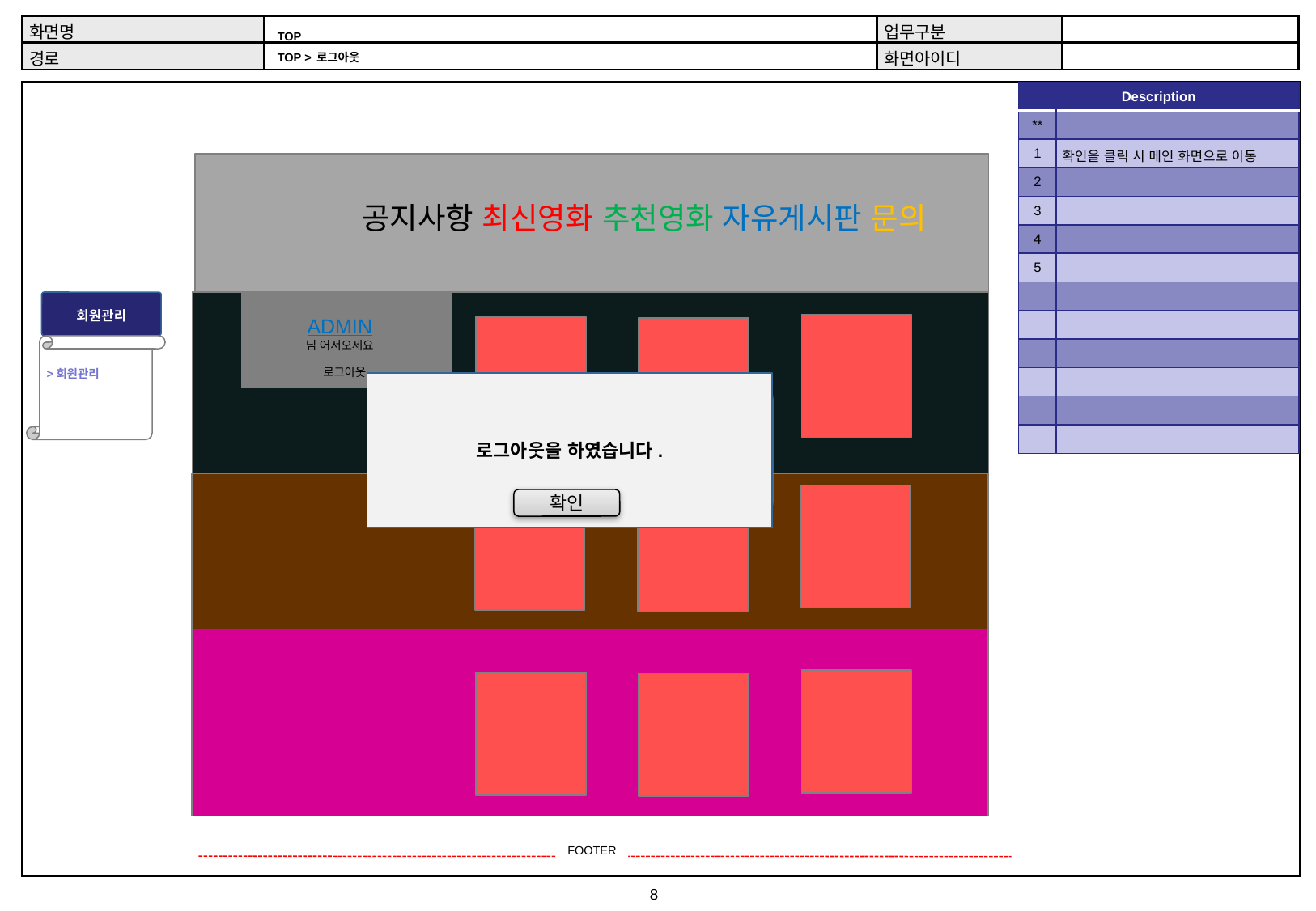

#
TOP
TOP > 로그아웃
| Description |  |
| --- | --- |
| \*\* |  |
| 1 | 확인을 클릭 시 메인 화면으로 이동 |
| 2 |  |
| 3 |  |
| 4 |  |
| 5 |  |
|  |  |
|  |  |
|  |  |
|  |  |
|  |  |
|  |  |

공지사항 최신영화 추천영화 자유게시판 문의

회원관리

ADMIN
님 어서오세요

>회원관리
로그아웃
로그아웃을 하였습니다.

LOGIN

ID

비밀번호

확인